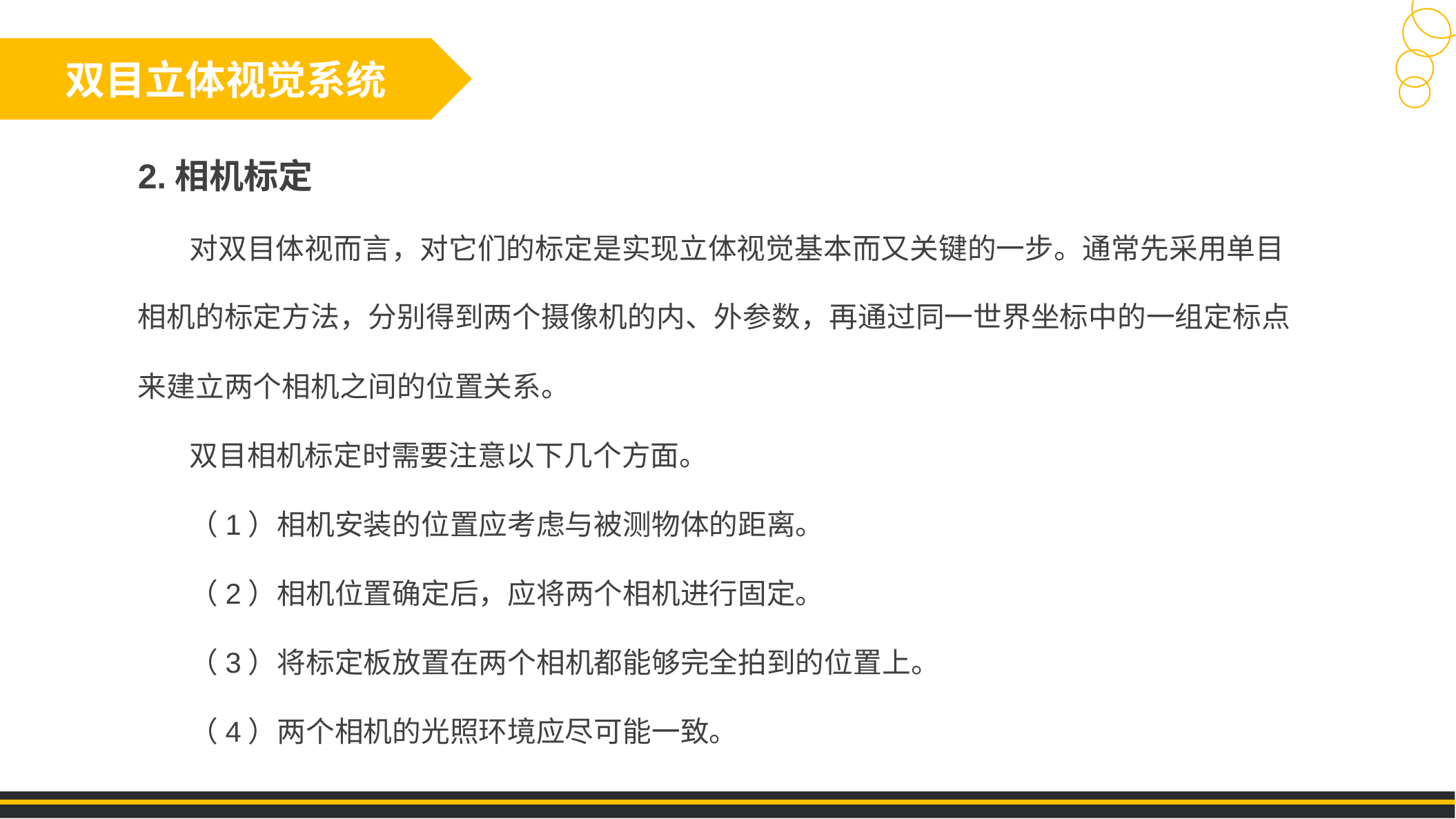

双目立体视觉系统
2.相机标定
对双目体视而言，对它们的标定是实现立体视觉基本而又关键的一步。通常先采用单目相机的标定方法，分别得到两个摄像机的内、外参数，再通过同一世界坐标中的一组定标点来建立两个相机之间的位置关系。
双目相机标定时需要注意以下几个方面。
（1）相机安装的位置应考虑与被测物体的距离。
（2）相机位置确定后，应将两个相机进行固定。
（3）将标定板放置在两个相机都能够完全拍到的位置上。
（4）两个相机的光照环境应尽可能一致。